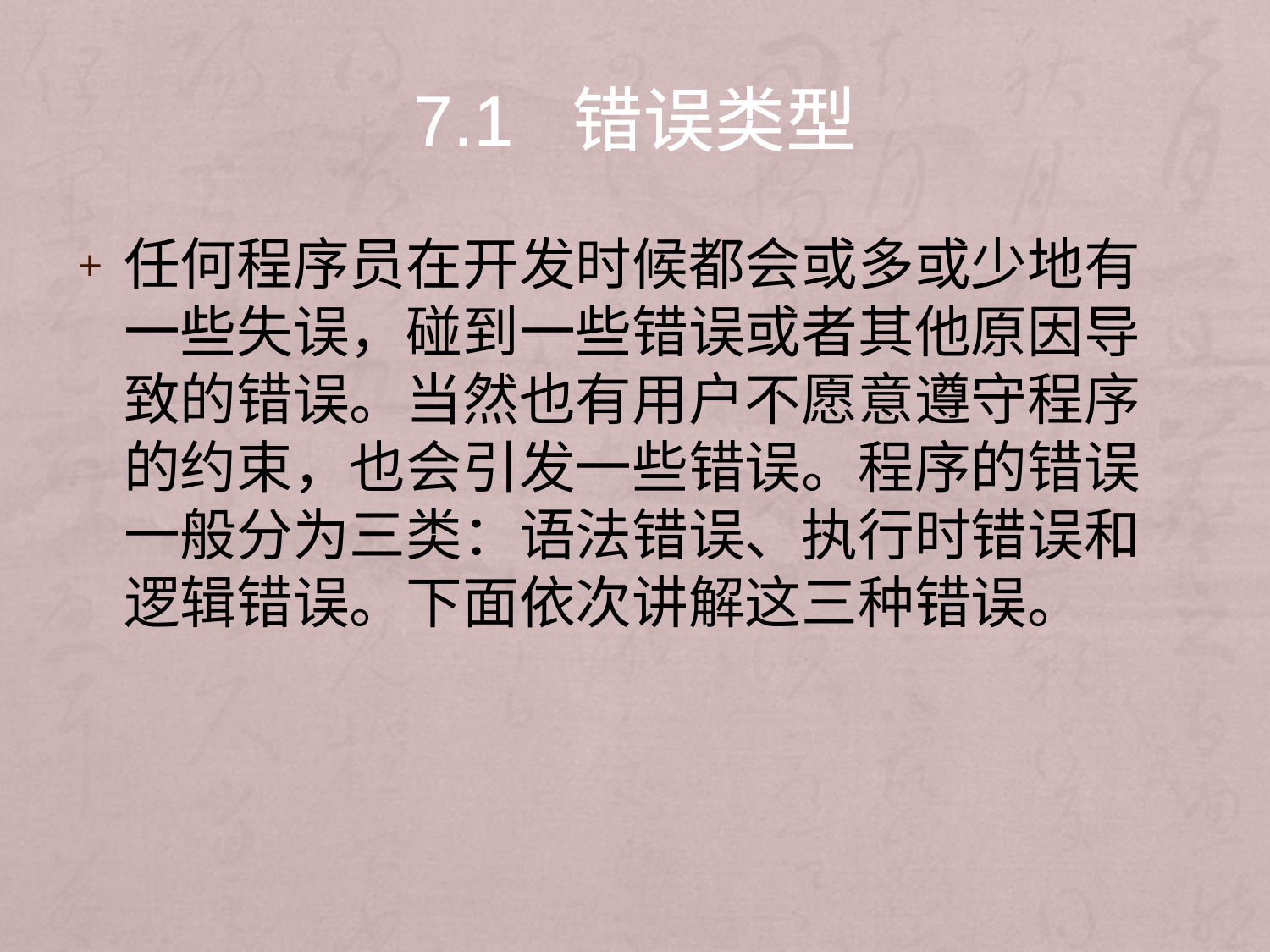

# 7.1  错误类型
任何程序员在开发时候都会或多或少地有一些失误，碰到一些错误或者其他原因导致的错误。当然也有用户不愿意遵守程序的约束，也会引发一些错误。程序的错误一般分为三类：语法错误、执行时错误和逻辑错误。下面依次讲解这三种错误。